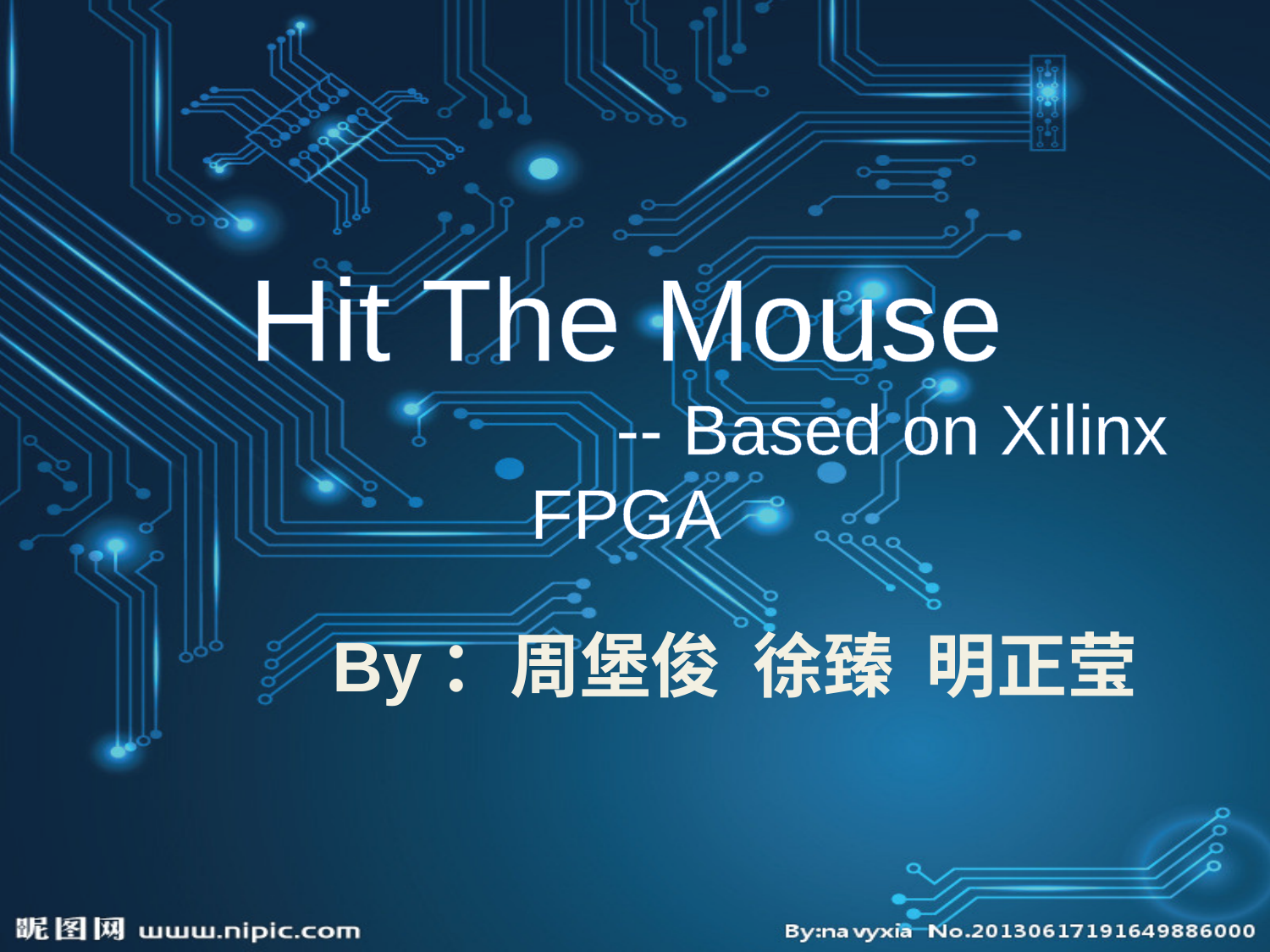

Hit The Mouse
                                  -- Based on Xilinx FPGA
By：周堡俊  徐臻  明正莹